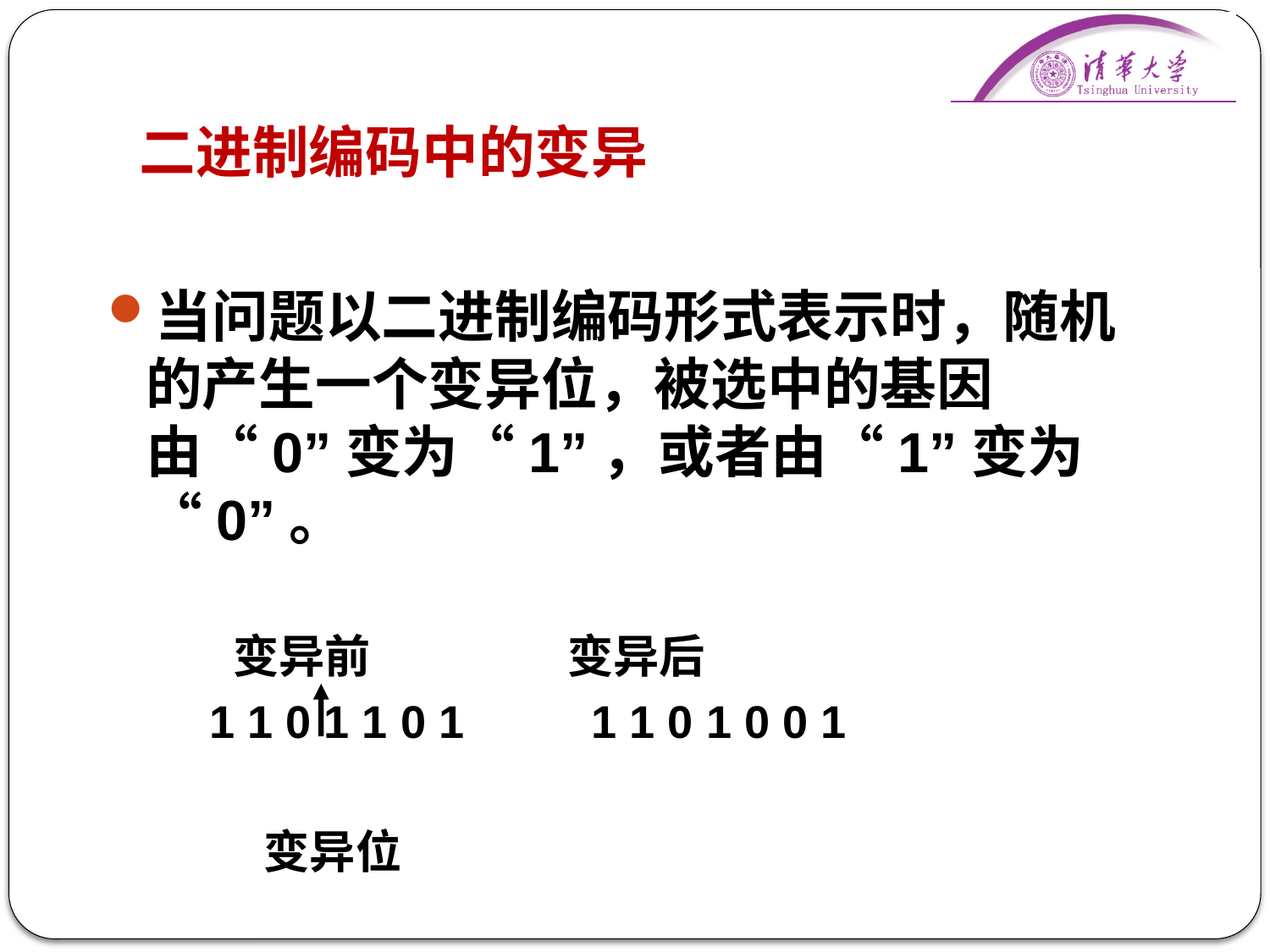

# 二进制编码中的变异
当问题以二进制编码形式表示时，随机的产生一个变异位，被选中的基因由“0”变为“1”，或者由“1”变为“0”。

           变异前                   变异后
        1 1 0 1 1 0 1          1 1 0 1 0 0 1

              变异位